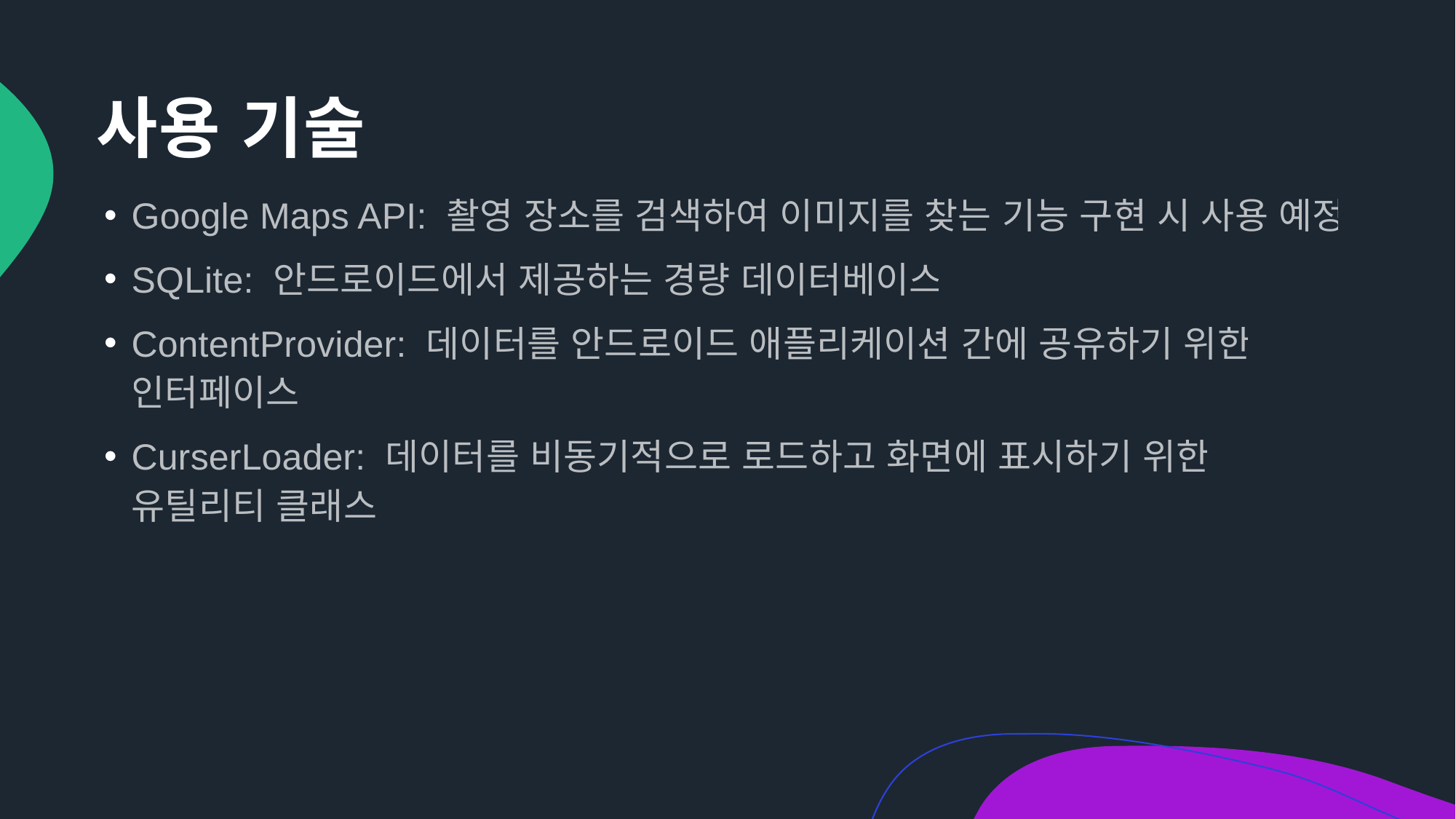

# 사용 기술
Google Maps API: 촬영 장소를 검색하여 이미지를 찾는 기능 구현 시 사용 예정
SQLite: 안드로이드에서 제공하는 경량 데이터베이스
ContentProvider: 데이터를 안드로이드 애플리케이션 간에 공유하기 위한 인터페이스
CurserLoader: 데이터를 비동기적으로 로드하고 화면에 표시하기 위한 유틸리티 클래스